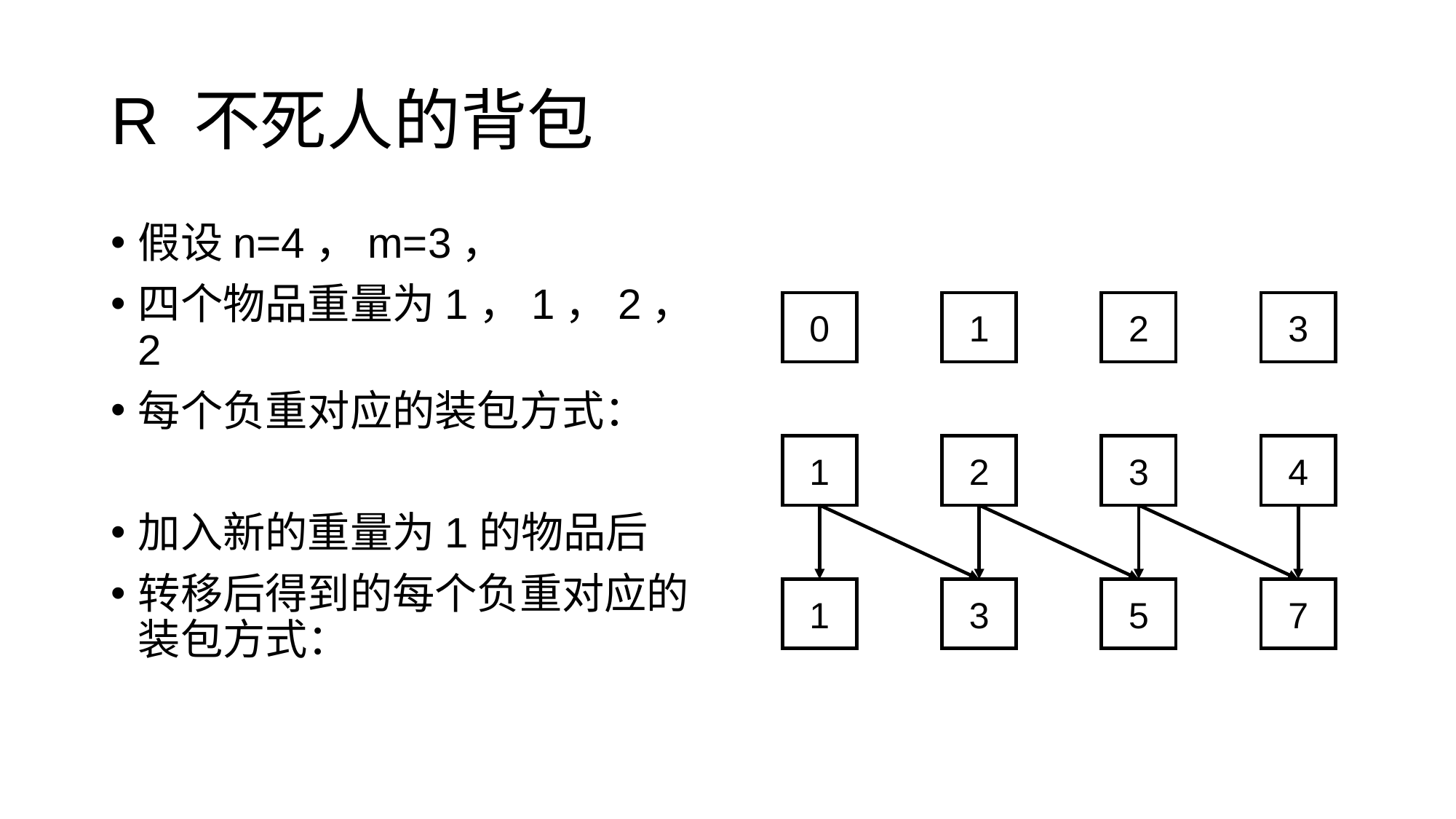

# R 不死人的背包

假设n=4，m=3，
四个物品重量为1，1，2，2
每个负重对应的装包方式：

加入新的重量为1的物品后
转移后得到的每个负重对应的装包方式：
0
1
2
3
1
2
3
4
1
3
5
7